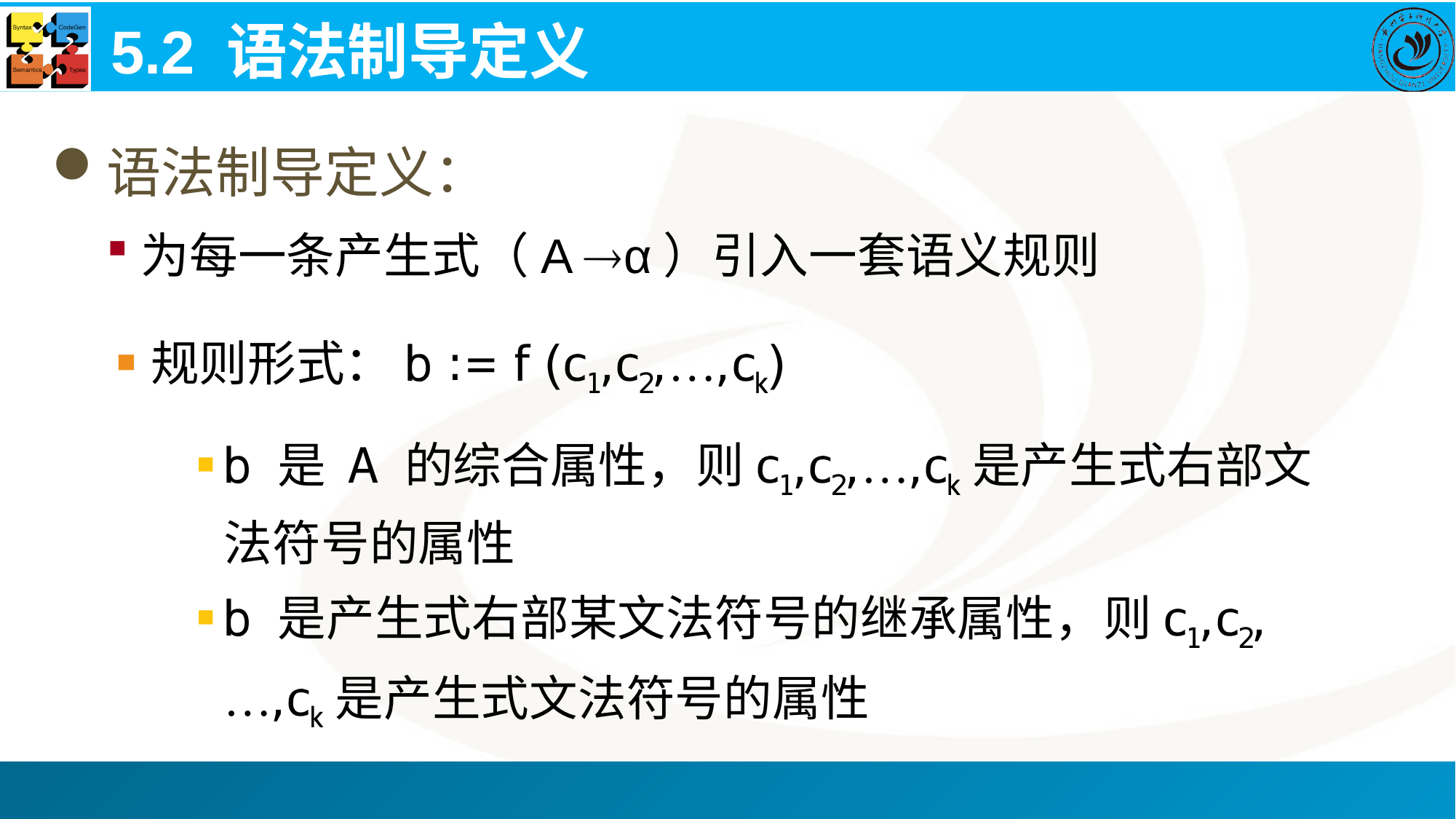

# 5.2 语法制导定义
语法制导定义：
为每一条产生式（A →α）引入一套语义规则
规则形式：b := f (c1,c2,…,ck)
b 是 A 的综合属性，则c1,c2,…,ck是产生式右部文法符号的属性
b 是产生式右部某文法符号的继承属性，则c1,c2,…,ck是产生式文法符号的属性
13